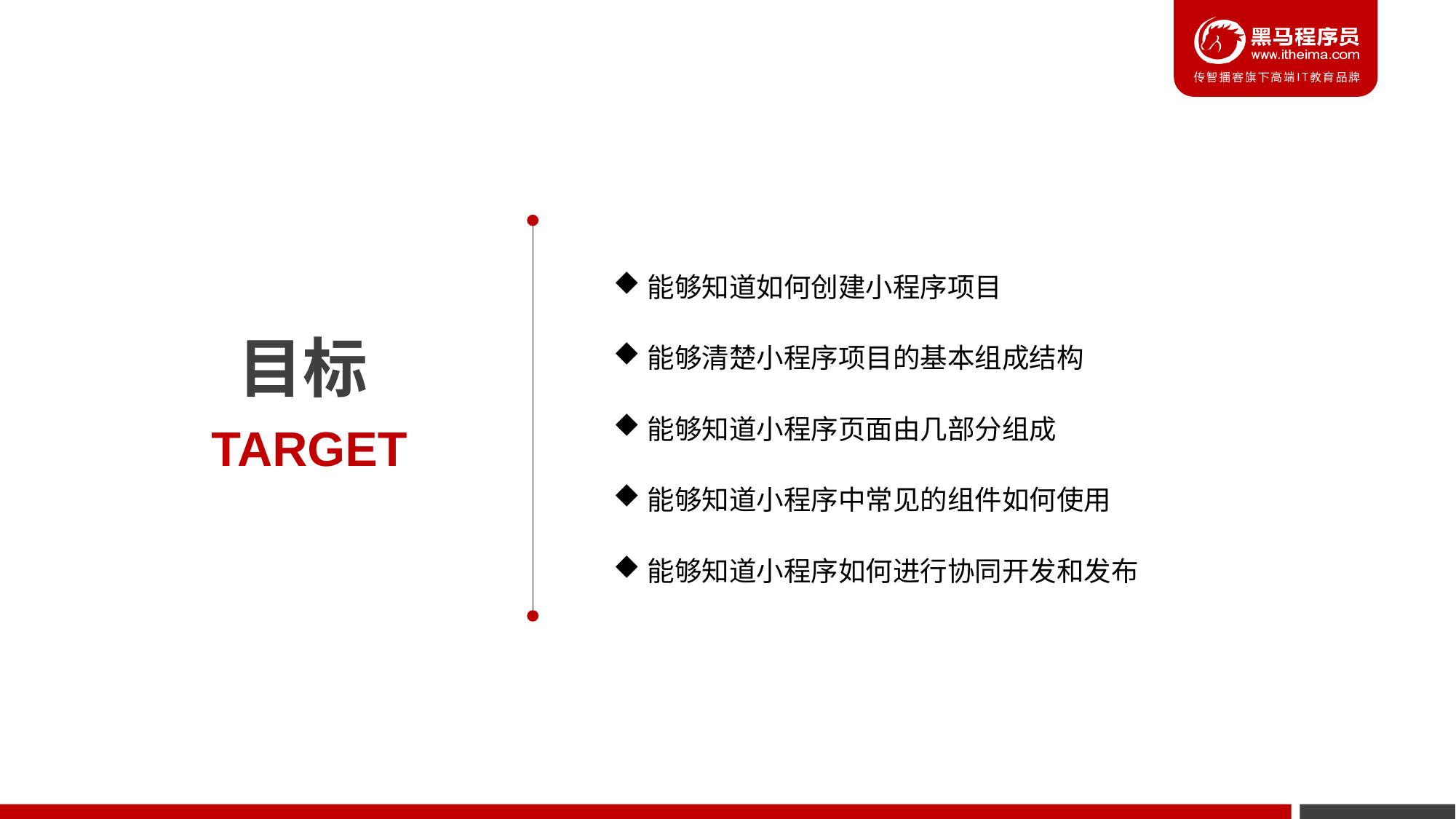

能够知道如何创建小程序项目
能够清楚小程序项目的基本组成结构
能够知道小程序页面由几部分组成
能够知道小程序中常见的组件如何使用
能够知道小程序如何进行协同开发和发布